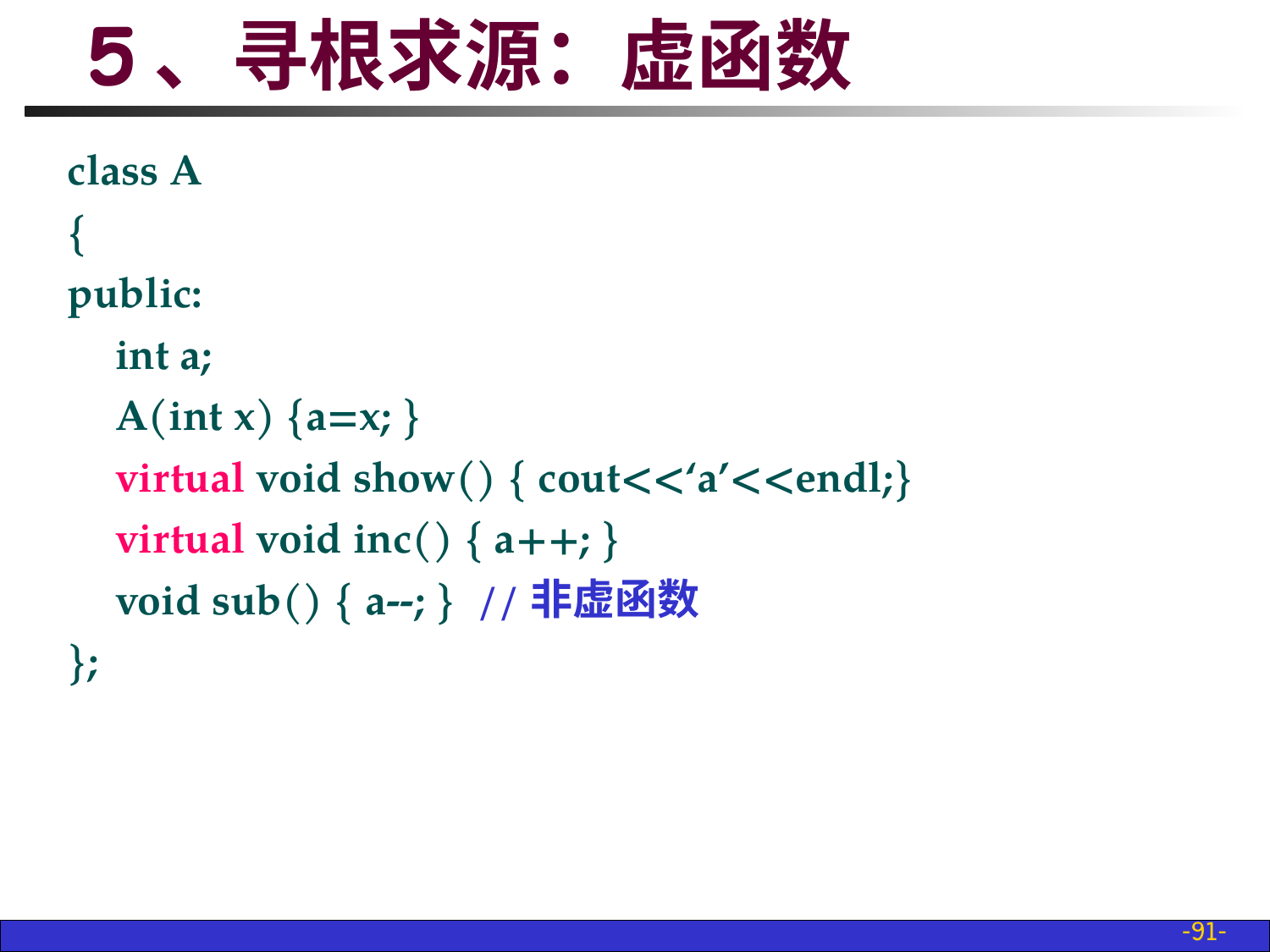

# 5、寻根求源：虚函数
class A
{
public:
	int a;
	A(int x) {a=x; }
	virtual void show() { cout<<‘a’<<endl;}
	virtual void inc() { a++; }
	void sub() { a--; }  //非虚函数
};
-91-